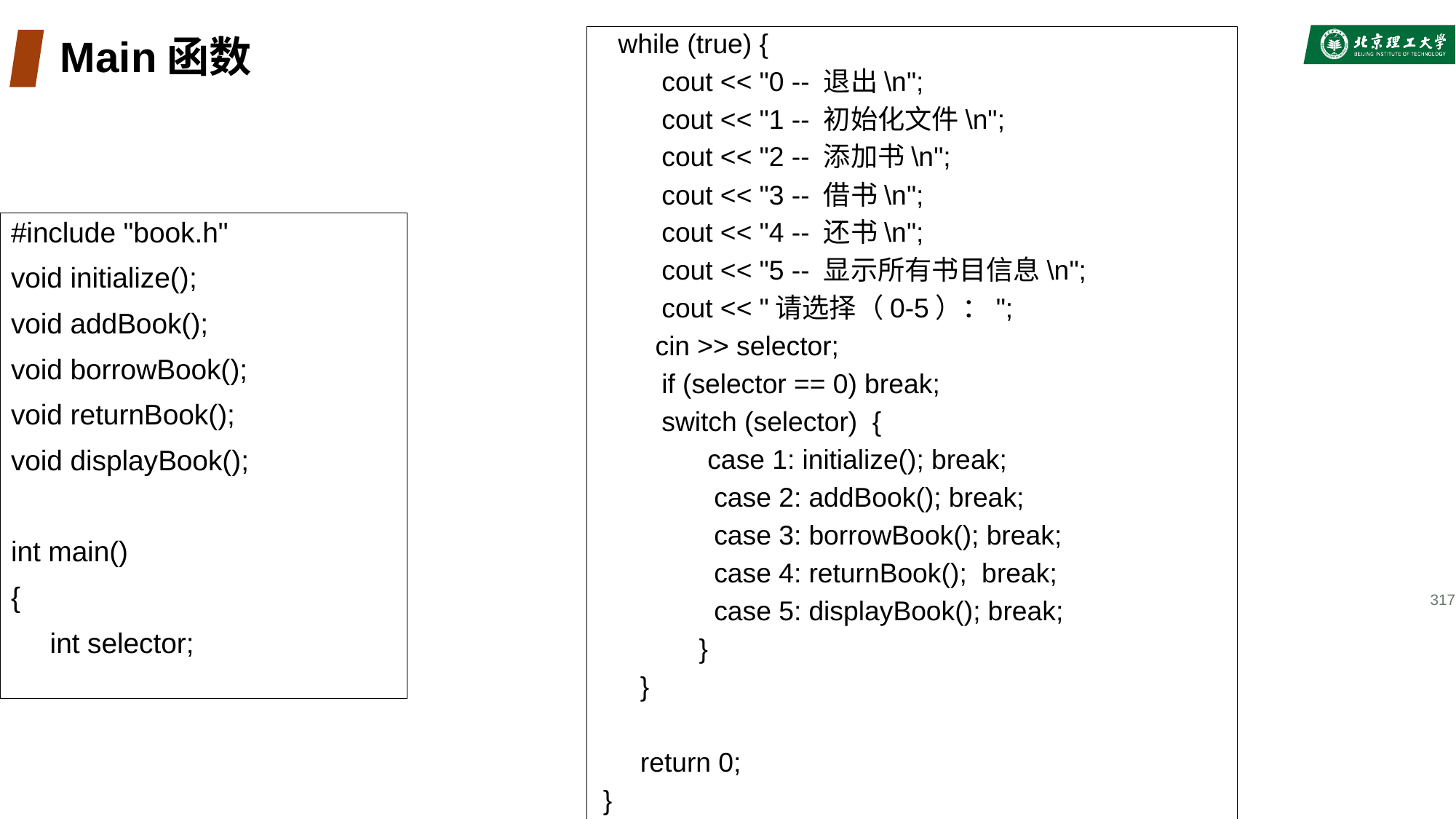

while (true) {
	cout << "0 -- 退出\n";
	cout << "1 -- 初始化文件\n";
	cout << "2 -- 添加书\n";
	cout << "3 -- 借书\n";
	cout << "4 -- 还书\n";
	cout << "5 -- 显示所有书目信息\n";
	cout << "请选择（0-5）：";
       cin >> selector;
	if (selector == 0) break;
	switch (selector)  {
              case 1: initialize(); break;
	       case 2: addBook(); break;
	       case 3: borrowBook(); break;
	       case 4: returnBook();  break;
	       case 5: displayBook(); break;
	     }
     }

     return 0;
}
# Main函数
#include "book.h"
void initialize();
void addBook();
void borrowBook();
void returnBook();
void displayBook();

int main()
{
     int selector;
317